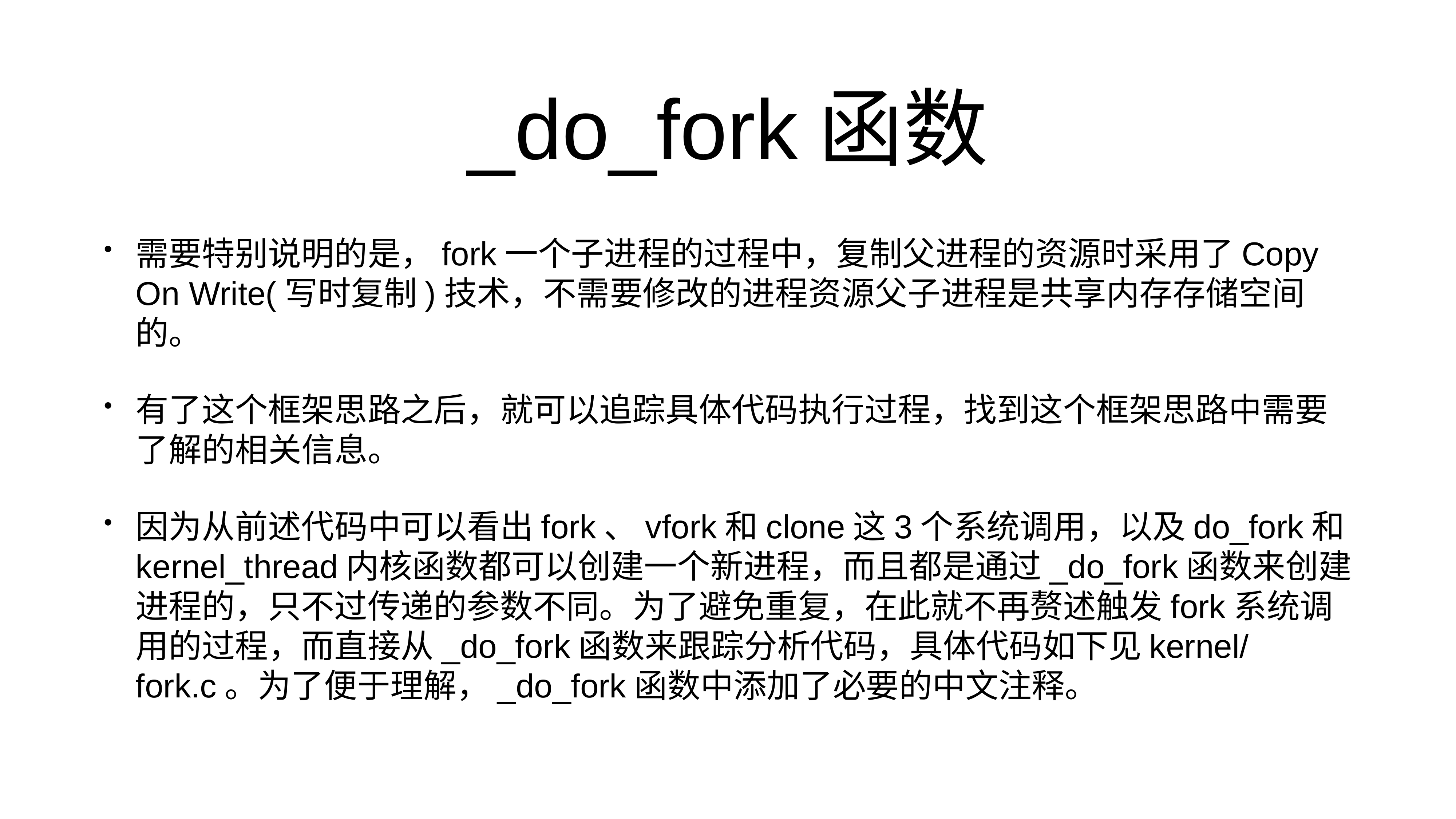

# _do_fork函数
需要特别说明的是，fork一个子进程的过程中，复制父进程的资源时采用了Copy On Write(写时复制)技术，不需要修改的进程资源父子进程是共享内存存储空间的。
有了这个框架思路之后，就可以追踪具体代码执行过程，找到这个框架思路中需要了解的相关信息。
因为从前述代码中可以看出fork、vfork和clone这3个系统调用，以及do_fork和kernel_thread内核函数都可以创建一个新进程，而且都是通过_do_fork函数来创建进程的，只不过传递的参数不同。为了避免重复，在此就不再赘述触发fork系统调用的过程，而直接从_do_fork函数来跟踪分析代码，具体代码如下见kernel/fork.c。为了便于理解，_do_fork函数中添加了必要的中文注释。